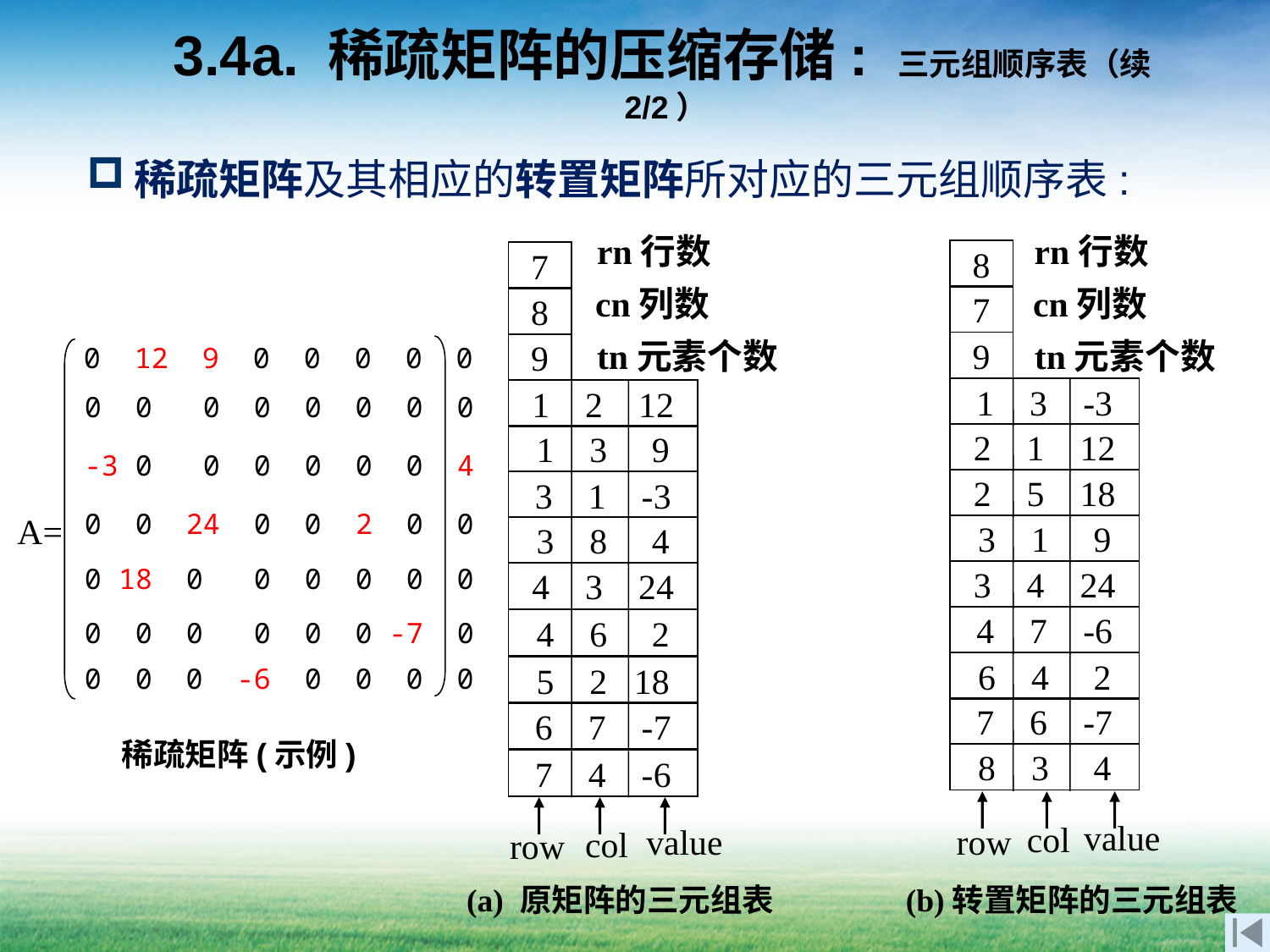

# 3.4a. 稀疏矩阵的压缩存储: 三元组顺序表（续2/2）
稀疏矩阵及其相应的转置矩阵所对应的三元组顺序表:
rn行数
7
8
9
cn列数
tn元素个数
1    2    12

1    3     9

3    1    -3

3    8     4

4    3    24

4    6     2

5    2   18

6    7    -7

7    4    -6

row

col

value
(a) 原矩阵的三元组表
rn行数
8
7
9
cn列数
tn元素个数
1    3    -3

2    1    12

2    5    18

3    1     9

3    4    24

4    7    -6

6    4     2

7    6    -7

8    3     4

row

col

value
(b)转置矩阵的三元组表
0  12  9  0  0  0  0  0

0  0   0  0  0  0  0  0
-3 0   0  0  0  0  0  4
0  0  24  0  0  2  0  0
A=
0 18  0   0  0  0  0  0
0  0  0   0  0  0 -7  0
0  0  0  -6  0  0  0  0
稀疏矩阵(示例)